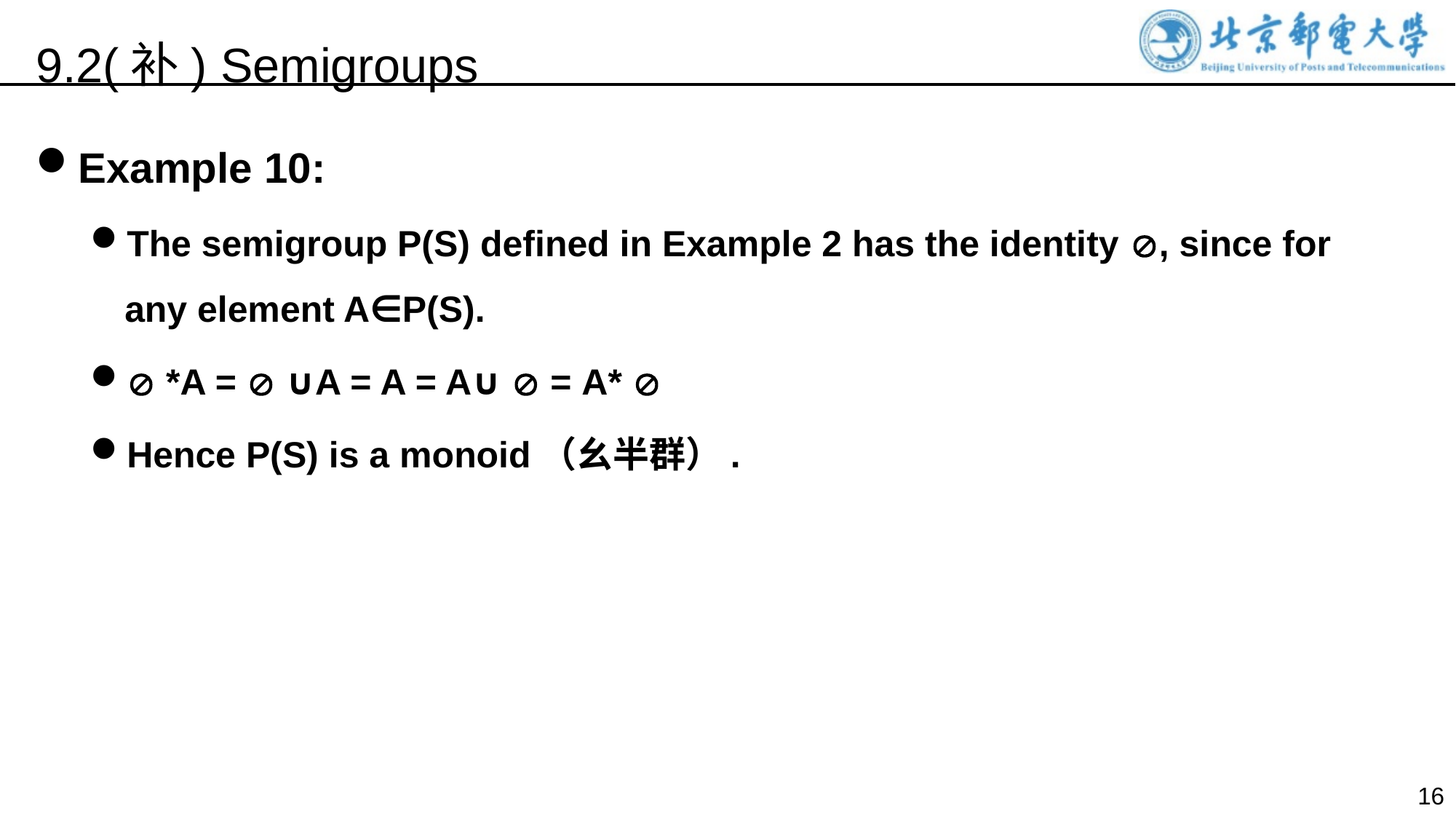

9.2(补) Semigroups
Example 10:
The semigroup P(S) defined in Example 2 has the identity ∅, since for any element A∈P(S).
∅ *A = ∅ ∪A = A = A∪ ∅ = A* ∅
Hence P(S) is a monoid（幺半群）.